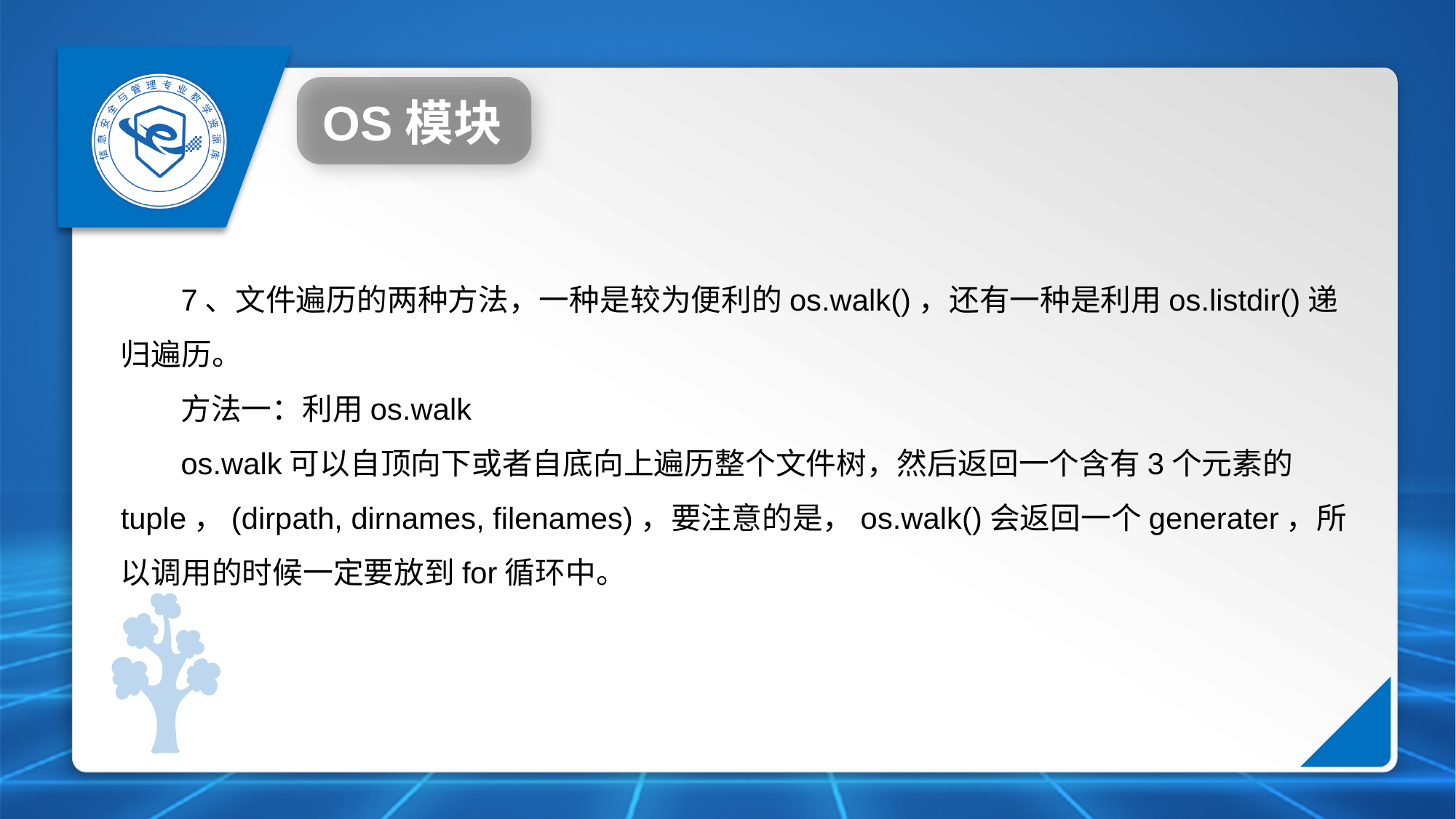

OS模块
7、文件遍历的两种方法，一种是较为便利的os.walk()，还有一种是利用os.listdir()递归遍历。
方法一：利用os.walk
os.walk可以自顶向下或者自底向上遍历整个文件树，然后返回一个含有3个元素的tuple，(dirpath, dirnames, filenames)，要注意的是，os.walk()会返回一个generater，所以调用的时候一定要放到for循环中。